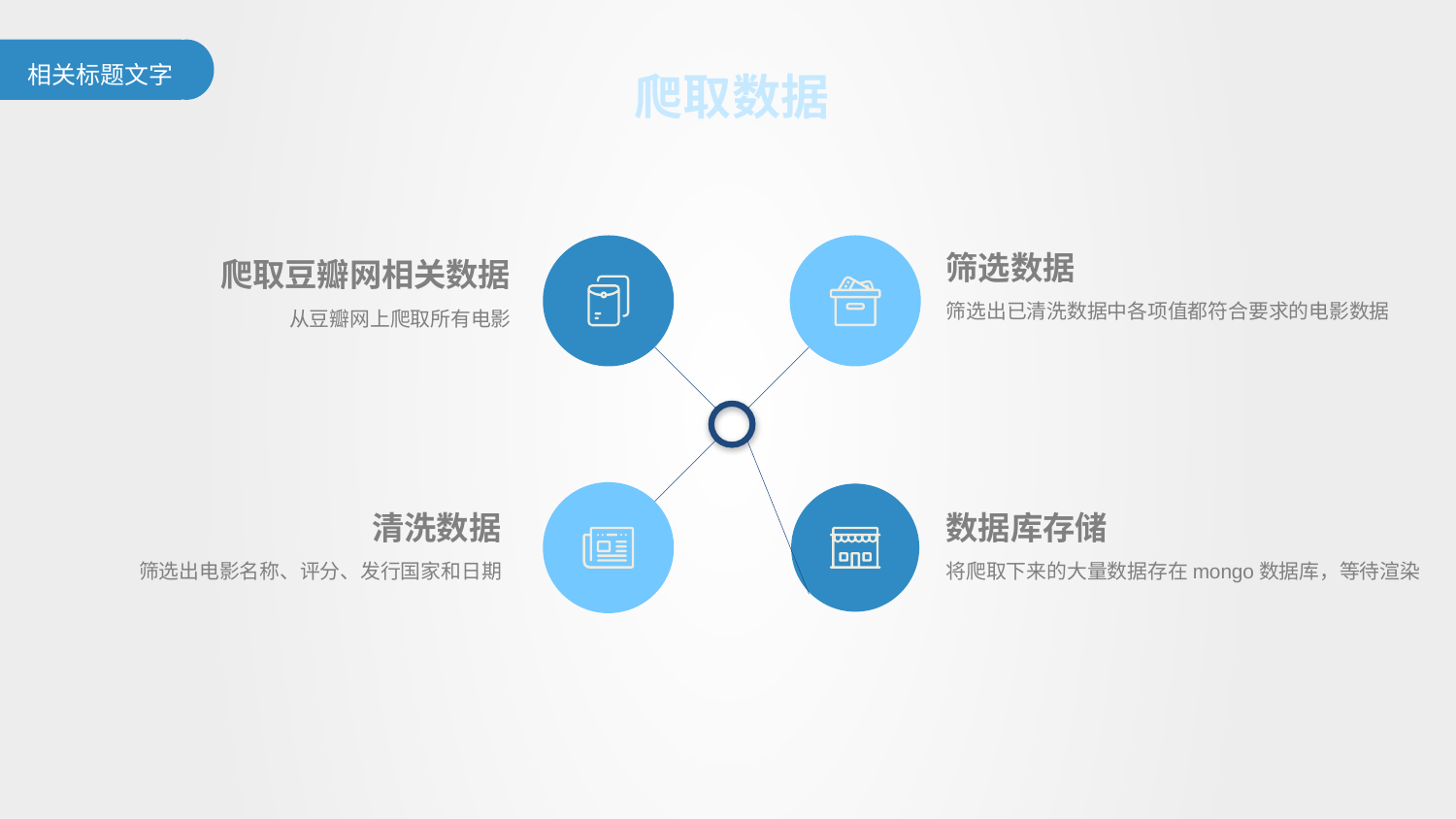

爬取数据

筛选数据
筛选出已清洗数据中各项值都符合要求的电影数据
爬取豆瓣网相关数据
从豆瓣网上爬取所有电影
清洗数据
筛选出电影名称、评分、发行国家和日期
数据库存储
将爬取下来的大量数据存在mongo数据库，等待渲染